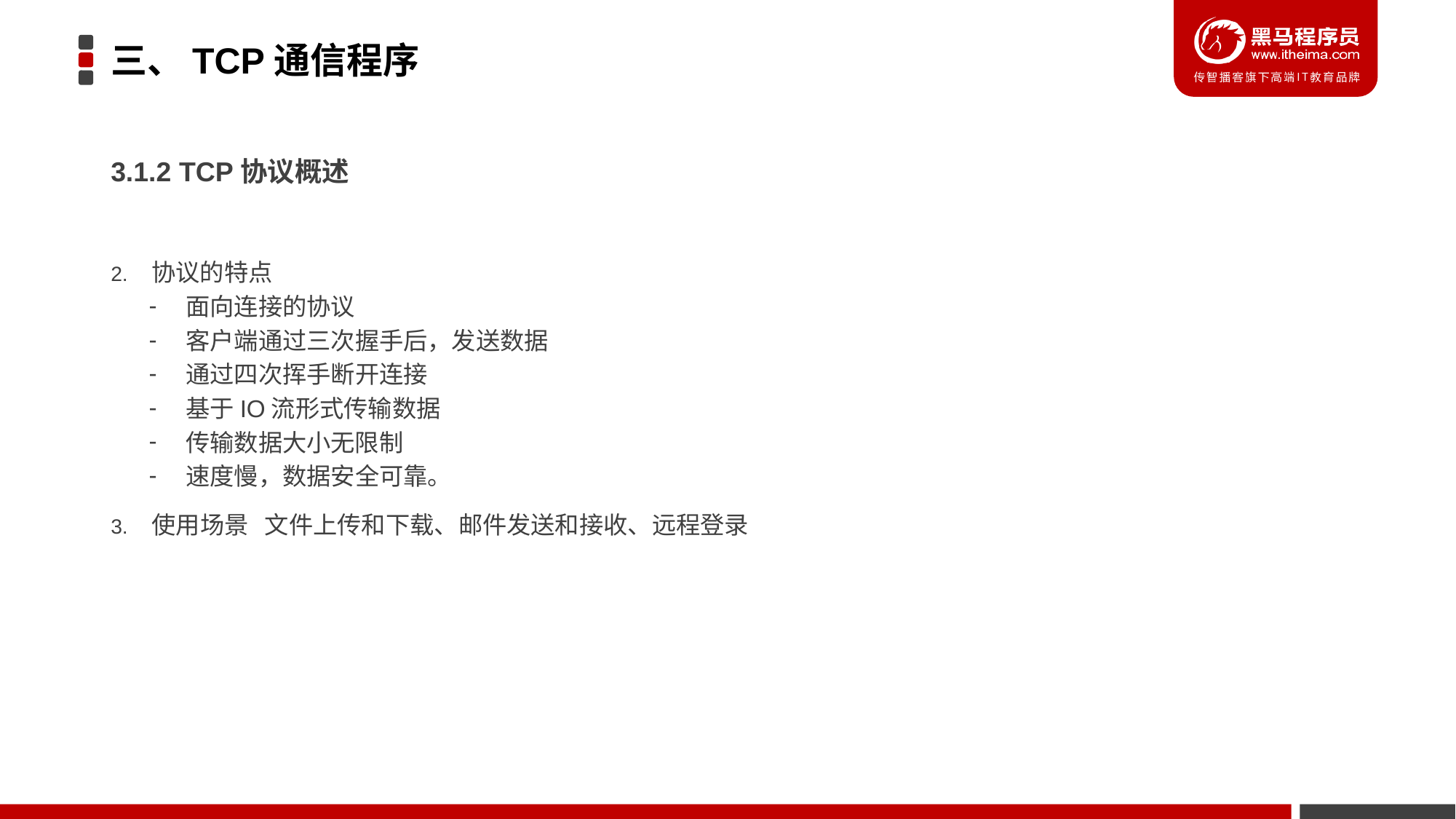

# 三、TCP通信程序
3.1.2 TCP协议概述
协议的特点
面向连接的协议
客户端通过三次握手后，发送数据
通过四次挥手断开连接
基于IO流形式传输数据
传输数据大小无限制
速度慢，数据安全可靠。
使用场景   文件上传和下载、邮件发送和接收、远程登录